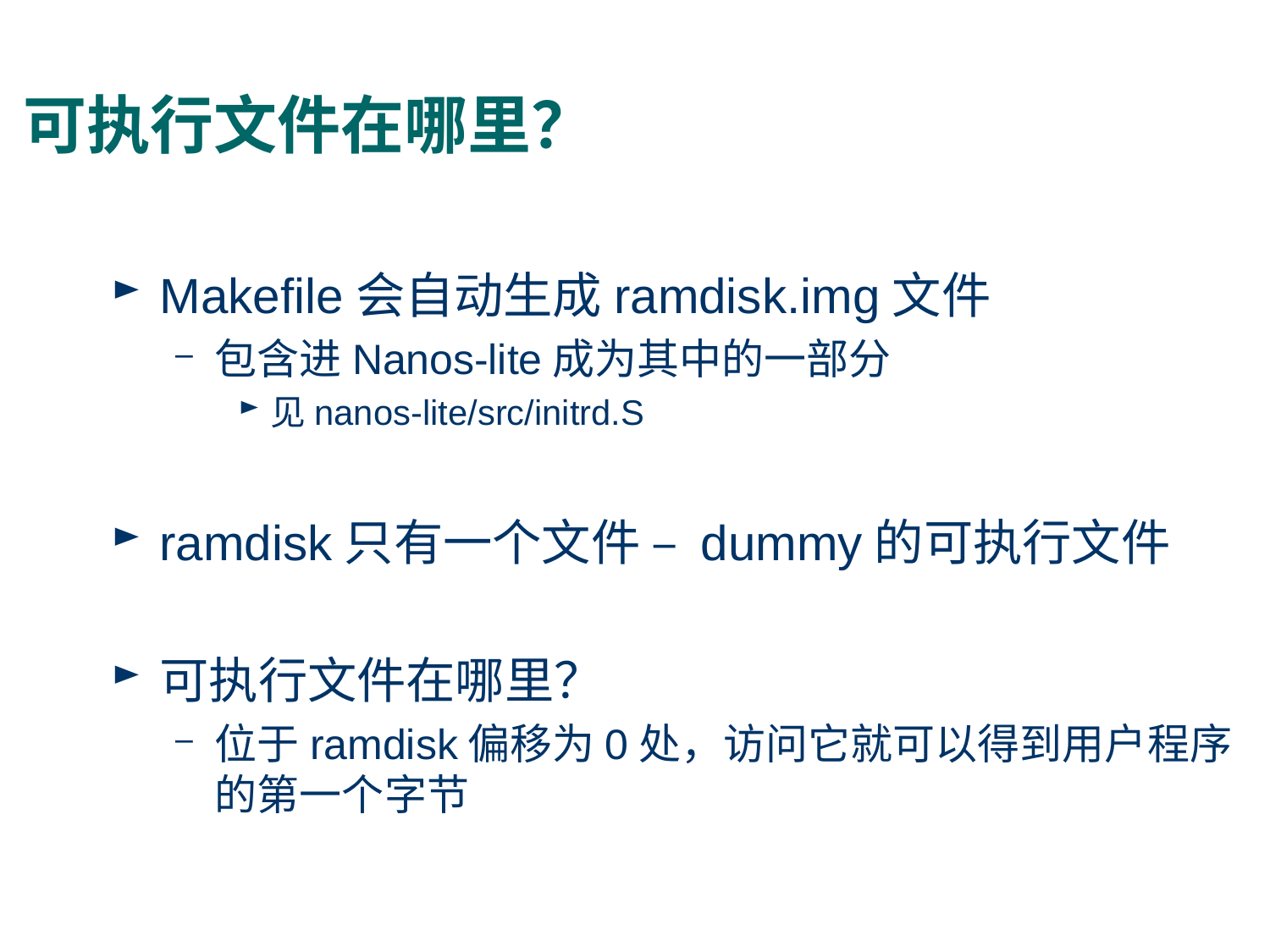

# 可执行文件在哪里？
Makefile会自动生成ramdisk.img文件
包含进Nanos-lite成为其中的一部分
见nanos-lite/src/initrd.S

ramdisk只有一个文件 – dummy的可执行文件

可执行文件在哪里？
位于ramdisk偏移为0处，访问它就可以得到用户程序的第一个字节